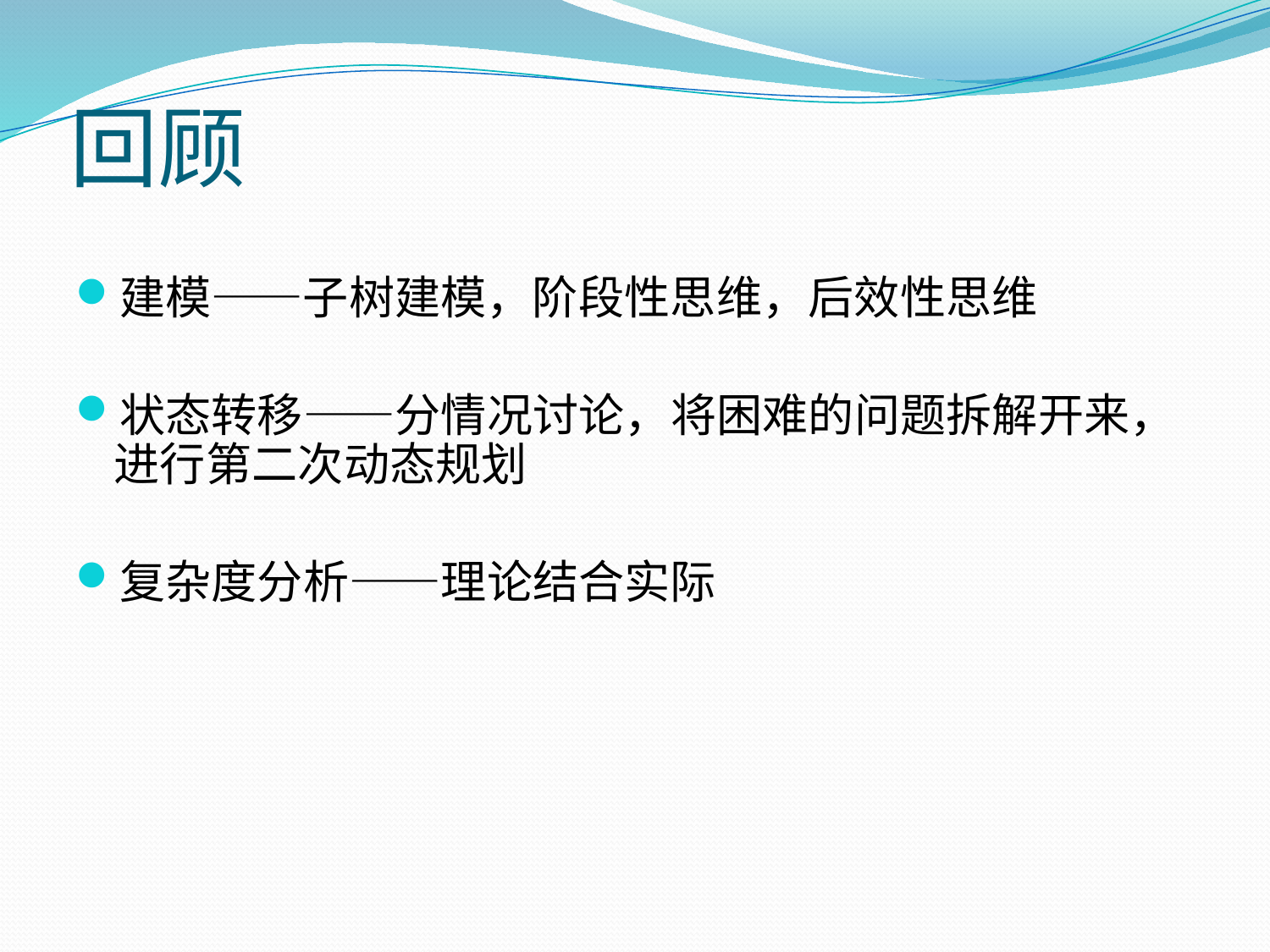

# 回顾
建模——子树建模，阶段性思维，后效性思维

状态转移——分情况讨论，将困难的问题拆解开来，进行第二次动态规划

复杂度分析——理论结合实际